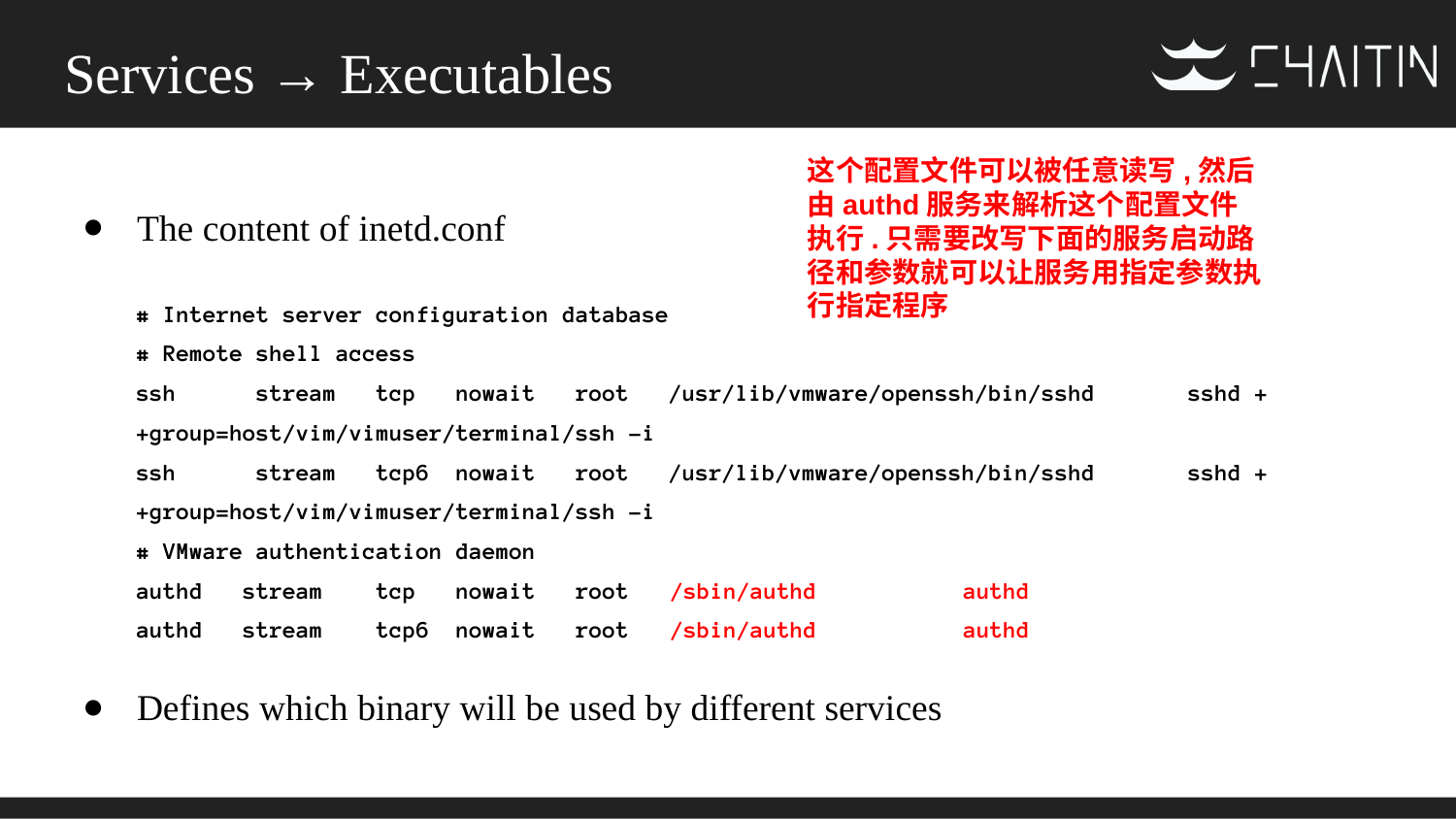

# Services → Executables
这个配置文件可以被任意读写,然后由authd服务来解析这个配置文件执行.只需要改写下面的服务启动路径和参数就可以让服务用指定参数执行指定程序
The content of inetd.conf

# Internet server configuration database
# Remote shell access
ssh      stream   tcp   nowait   root   /usr/lib/vmware/openssh/bin/sshd       sshd ++group=host/vim/vimuser/terminal/ssh -i
ssh      stream   tcp6  nowait   root   /usr/lib/vmware/openssh/bin/sshd       sshd ++group=host/vim/vimuser/terminal/ssh -i
# VMware authentication daemon
authd   stream    tcp   nowait   root   /sbin/authd           authd
authd   stream    tcp6  nowait   root   /sbin/authd           authd

Defines which binary will be used by different services

115